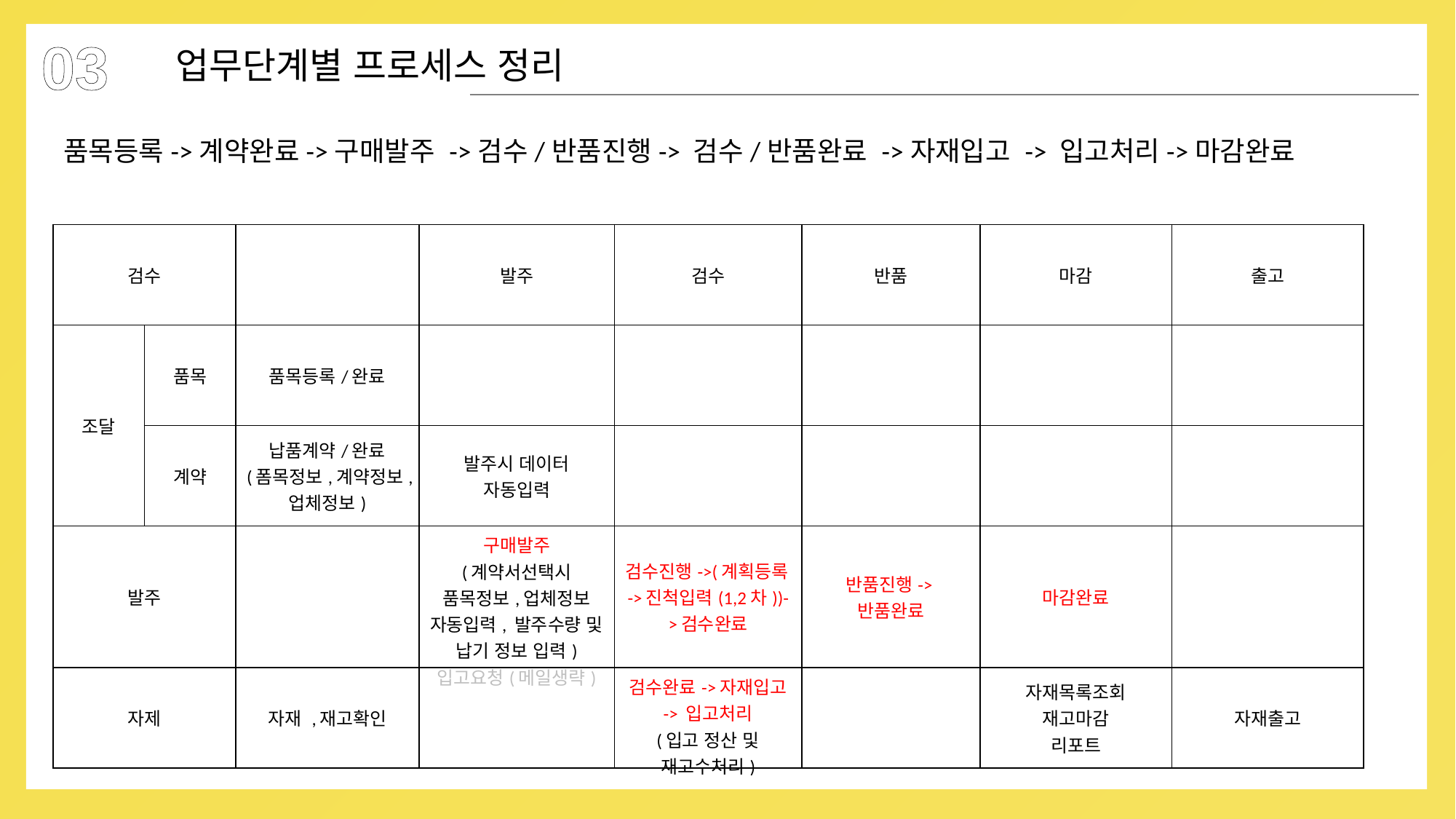

03

업무단계별 프로세스 정리
품목등록->계약완료->구매발주 ->검수/반품진행-> 검수/반품완료 ->자재입고 -> 입고처리->마감완료
| 검수 |  |  | 발주 | 검수 | 반품 | 마감 | 출고 |
| --- | --- | --- | --- | --- | --- | --- | --- |
| 조달 | 품목 | 품목등록/완료 |  |  |  |  |  |
|  | 계약 | 납품계약/완료 (폼목정보,계약정보,업체정보) | 발주시 데이터 자동입력 |  |  |  |  |
| 발주 |  |  | 구매발주 (계약서선택시 품목정보,업체정보 자동입력, 발주수량 및 납기 정보 입력) 입고요청(메일생략) | 검수진행->(계획등록->진척입력(1,2차))->검수완료 | 반품진행->반품완료 | 마감완료 |  |
| 자제 |  | 자재 ,재고확인 |  | 검수완료->자재입고 -> 입고처리 (입고 정산 및 재고수처리) |  | 자재목록조회 재고마감 리포트 | 자재출고 |